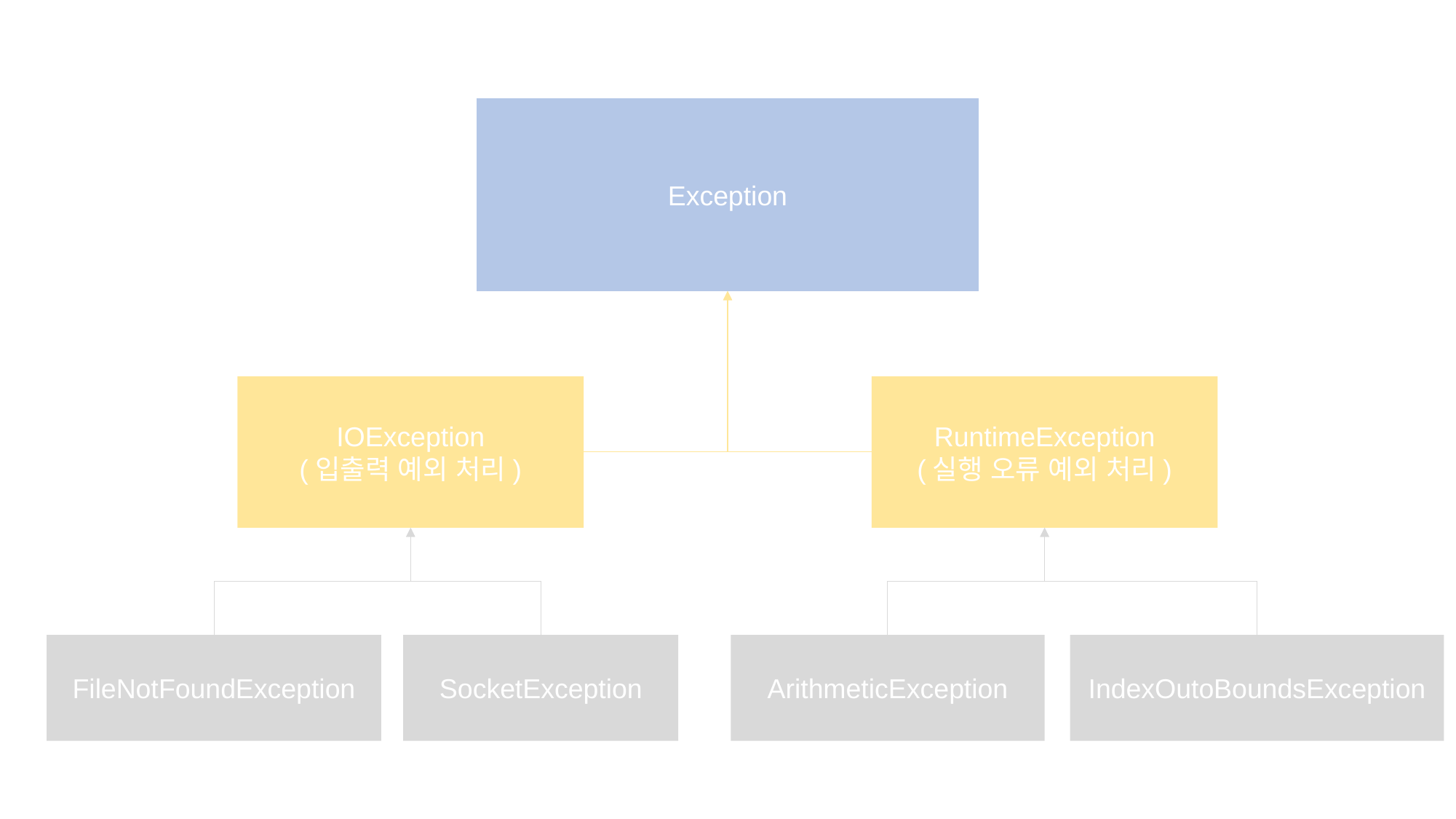

Exception
IOException
(입출력 예외 처리)
RuntimeException
(실행 오류 예외 처리)
SocketException
ArithmeticException
IndexOutoBoundsException
FileNotFoundException